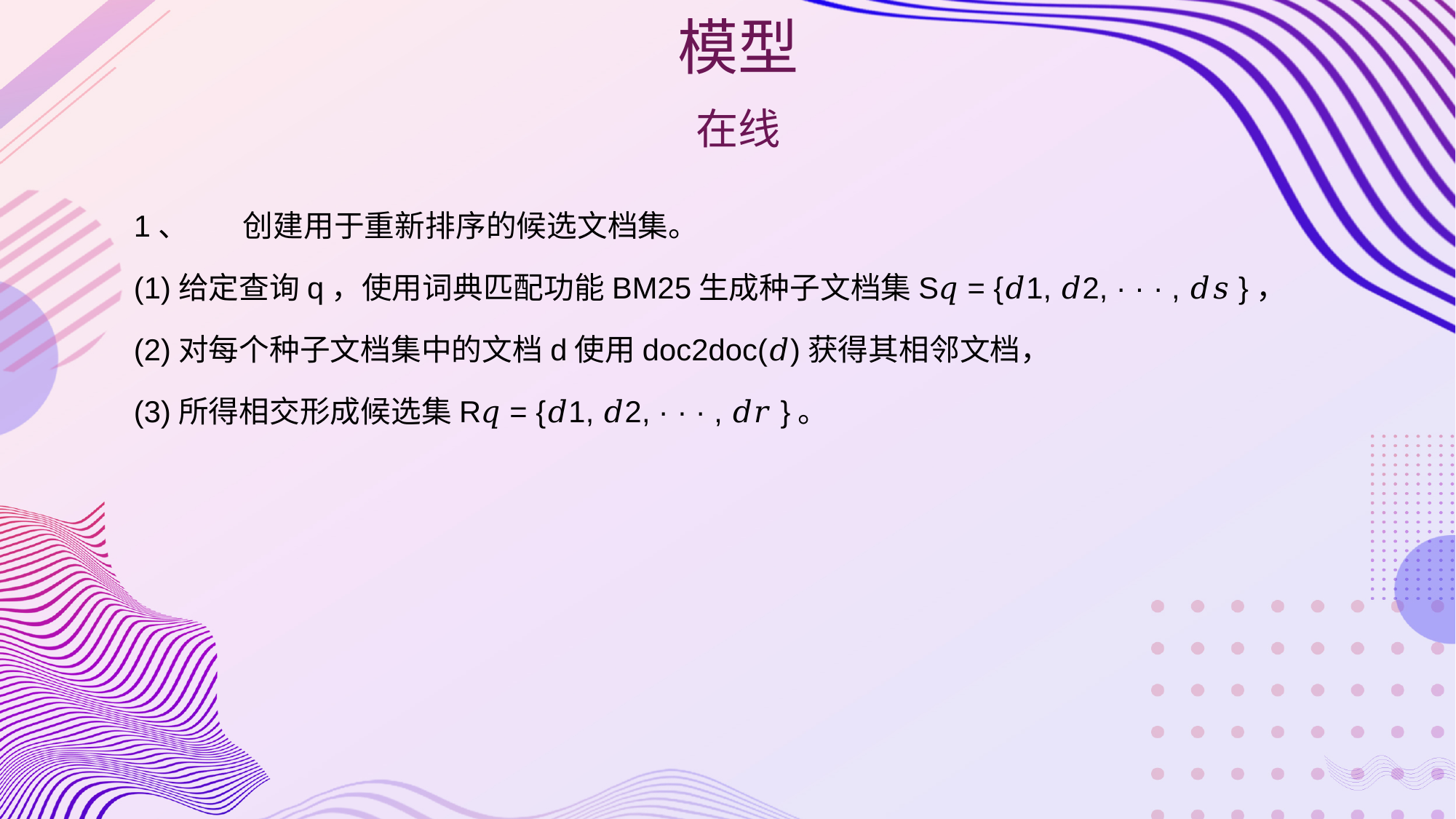

模型
在线
1、	创建用于重新排序的候选文档集。
(1)给定查询q，使用词典匹配功能BM25生成种子文档集S𝑞 = {𝑑1, 𝑑2, · · · , 𝑑𝑠 }，
(2)对每个种子文档集中的文档d使用doc2doc(𝑑)获得其相邻文档，
(3)所得相交形成候选集R𝑞 = {𝑑1, 𝑑2, · · · , 𝑑𝑟 }。